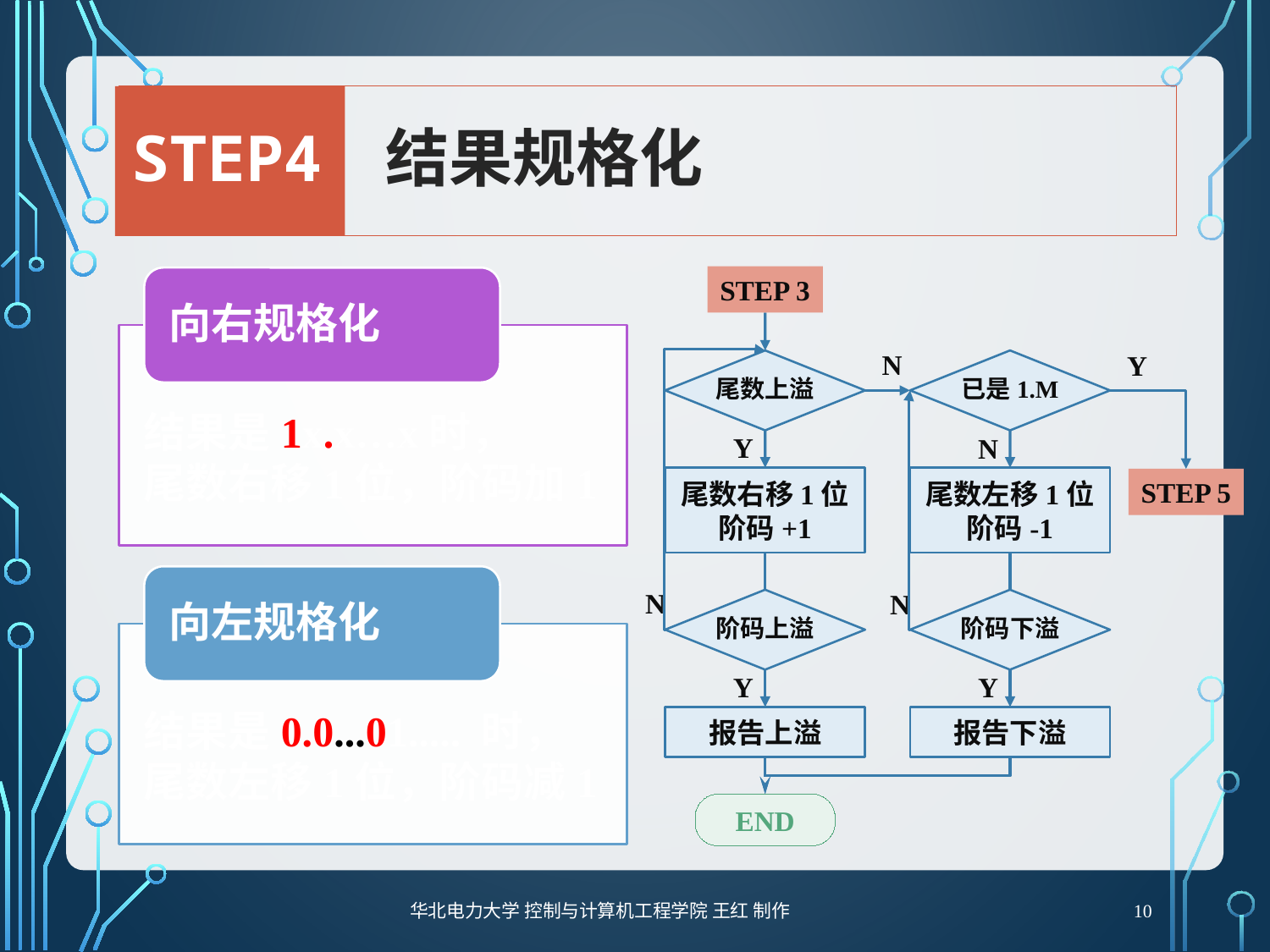

# Step4	结果规格化

结果是1x.x…x时，
尾数右移1位，阶码加1
向右规格化
结果是0.0...01..... 时，
尾数左移1位，阶码减1
向左规格化
STEP 3
N
Y
尾数上溢
已是1.M
Y
N
尾数右移1位
阶码+1
尾数左移1位
阶码-1
STEP 5
N
N
阶码上溢
阶码下溢
Y
Y
报告上溢
报告下溢
END
10
华北电力大学 控制与计算机工程学院 王红 制作